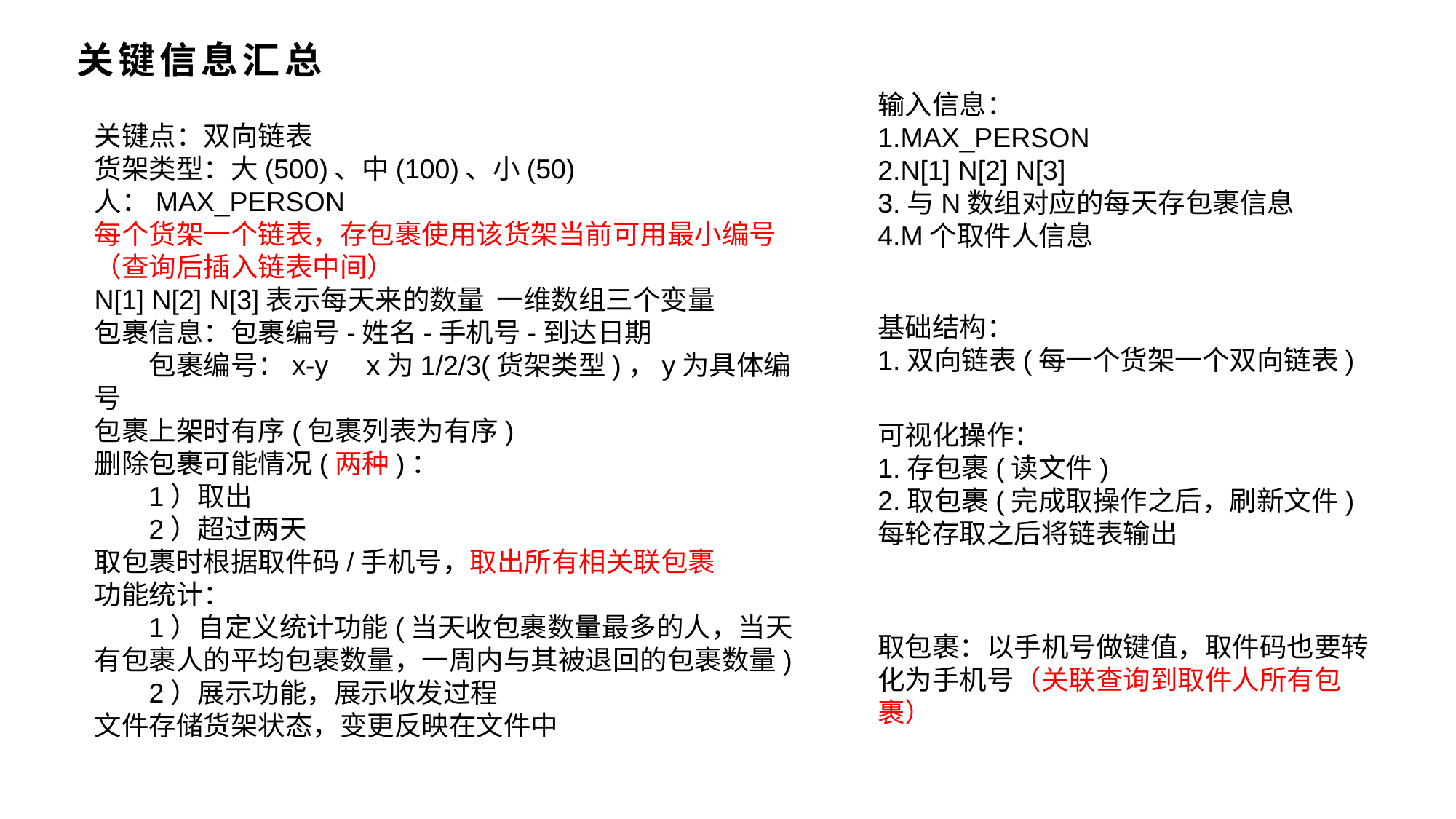

# 关键信息汇总
输入信息：
1.MAX_PERSON
2.N[1] N[2] N[3]
3.与N数组对应的每天存包裹信息
4.M个取件人信息
关键点：双向链表
货架类型：大(500)、中(100)、小(50)
人：MAX_PERSON
每个货架一个链表，存包裹使用该货架当前可用最小编号（查询后插入链表中间）
N[1] N[2] N[3]表示每天来的数量  一维数组三个变量
包裹信息：包裹编号-姓名-手机号-到达日期
包裹编号：x-y     x为1/2/3(货架类型)，y为具体编号
包裹上架时有序(包裹列表为有序)
删除包裹可能情况(两种)：
1）取出
2）超过两天
取包裹时根据取件码/手机号，取出所有相关联包裹
功能统计：
1）自定义统计功能(当天收包裹数量最多的人，当天有包裹人的平均包裹数量，一周内与其被退回的包裹数量)
2）展示功能，展示收发过程
文件存储货架状态，变更反映在文件中
基础结构：
1.双向链表(每一个货架一个双向链表)
可视化操作：
1.存包裹(读文件)
2.取包裹(完成取操作之后，刷新文件)
每轮存取之后将链表输出
取包裹：以手机号做键值，取件码也要转化为手机号（关联查询到取件人所有包裹）